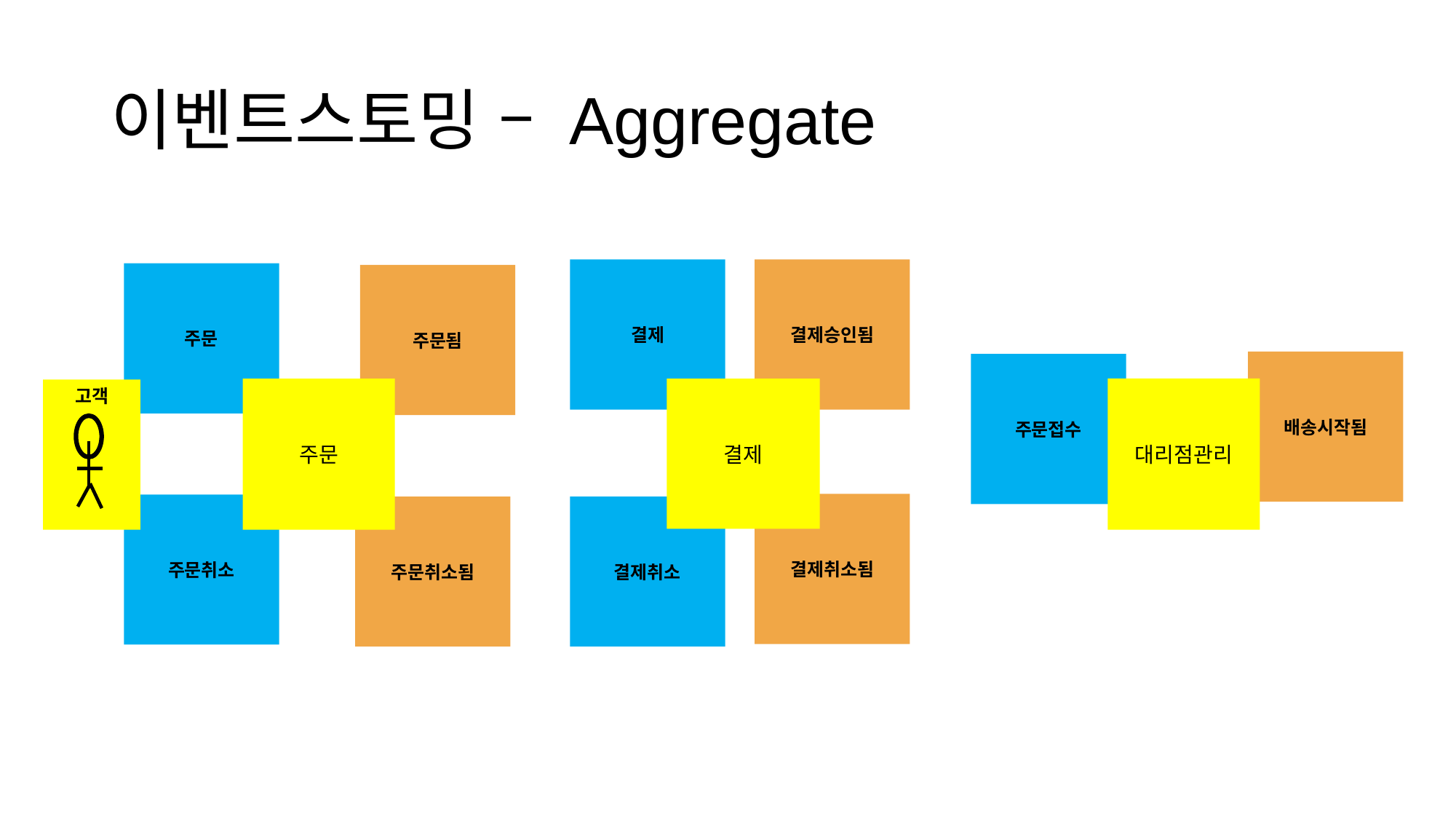

# 이벤트스토밍 – Aggregate
결제
결제승인됨
주문
주문됨
배송시작됨
주문접수
대리점관리
주문
결제
고객

결제취소됨
주문취소
주문취소됨
결제취소